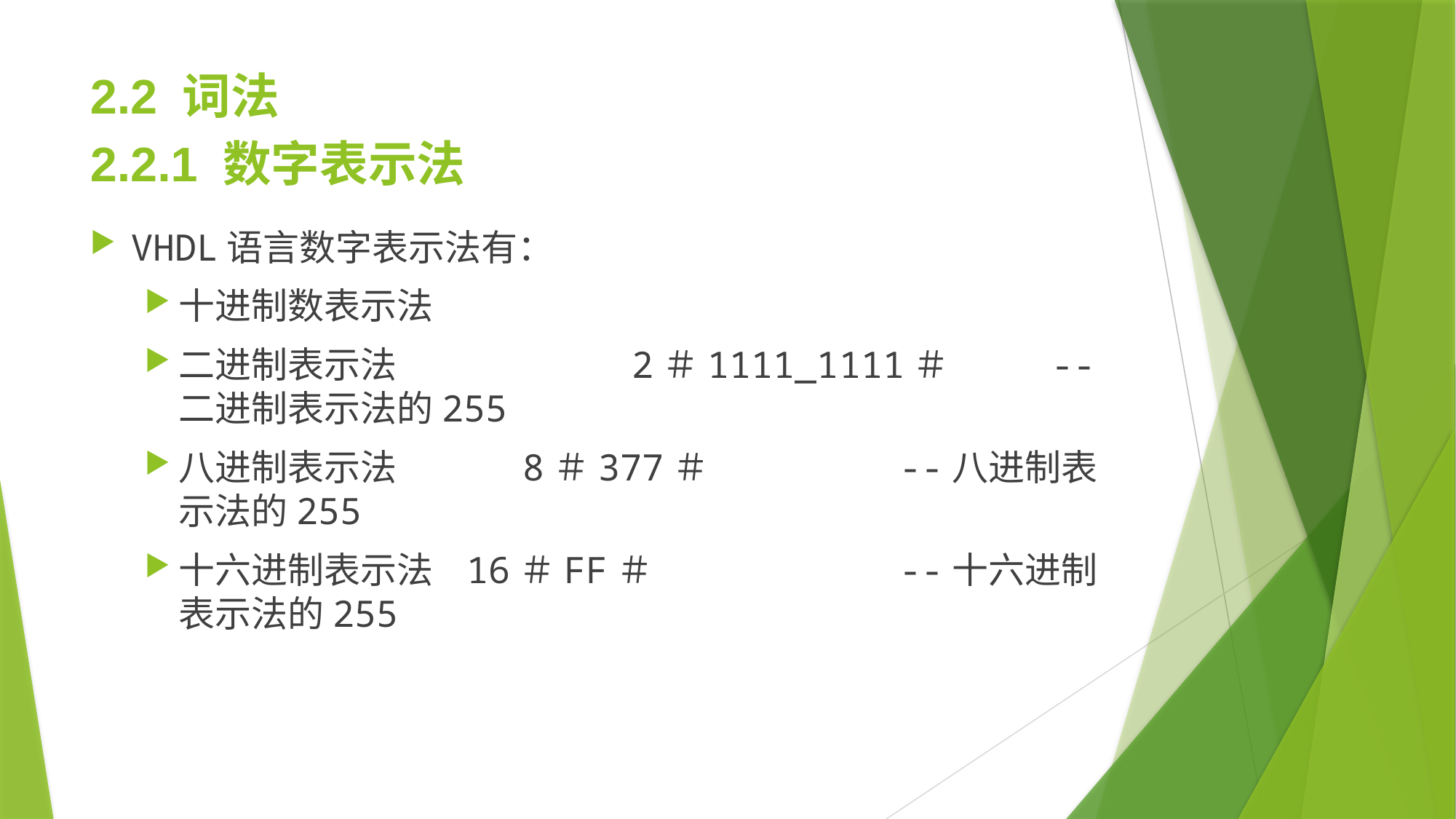

2.2 词法
2.2.1 数字表示法

VHDL语言数字表示法有：
十进制数表示法
二进制表示法		 2＃1111_1111＃    	--二进制表示法的255
八进制表示法 	 8＃377＃		       --八进制表示法的255
十六进制表示法   16＃FF＃		       --十六进制表示法的255